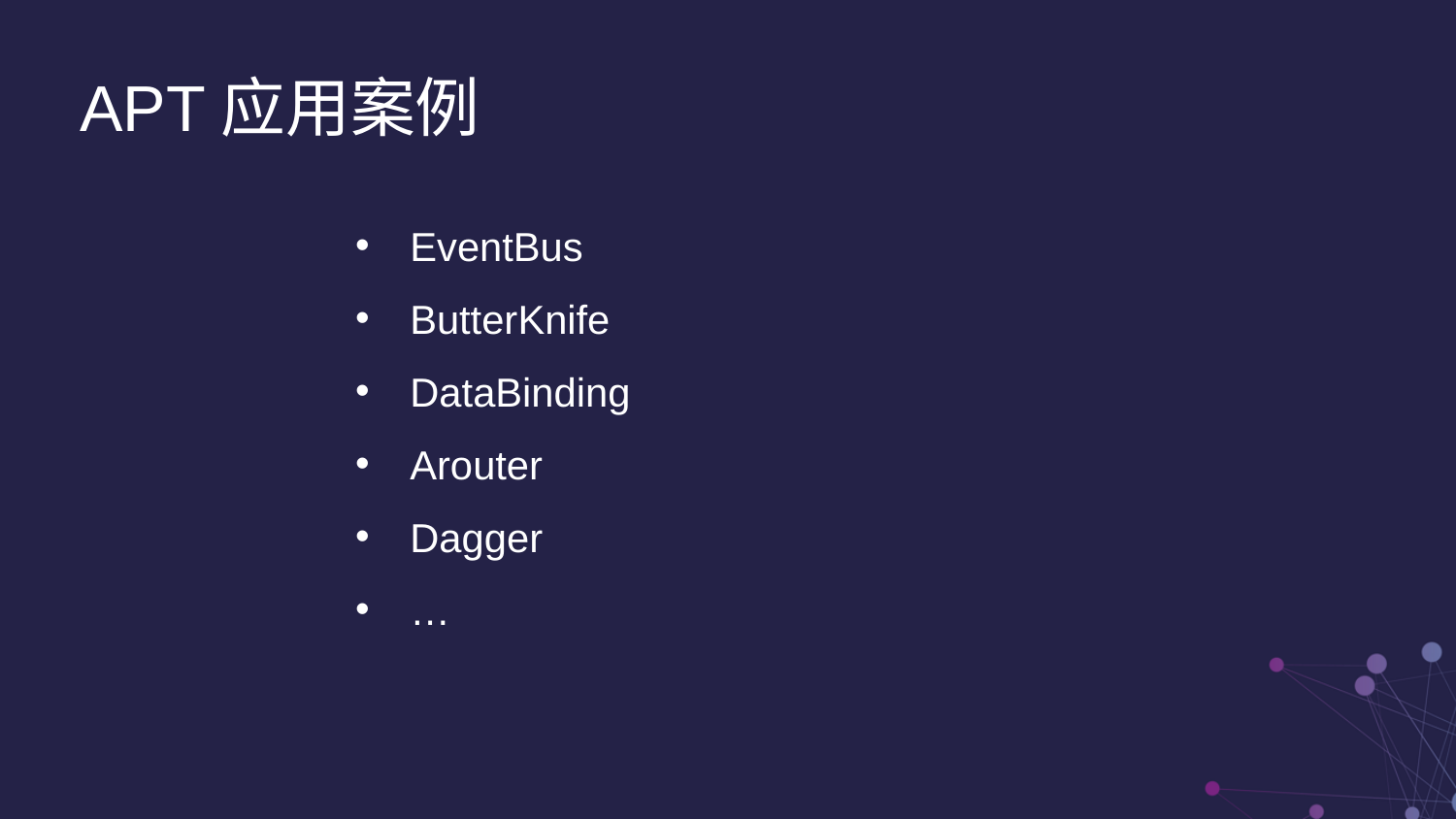

APT应用案例
EventBus
ButterKnife
DataBinding
Arouter
Dagger
…